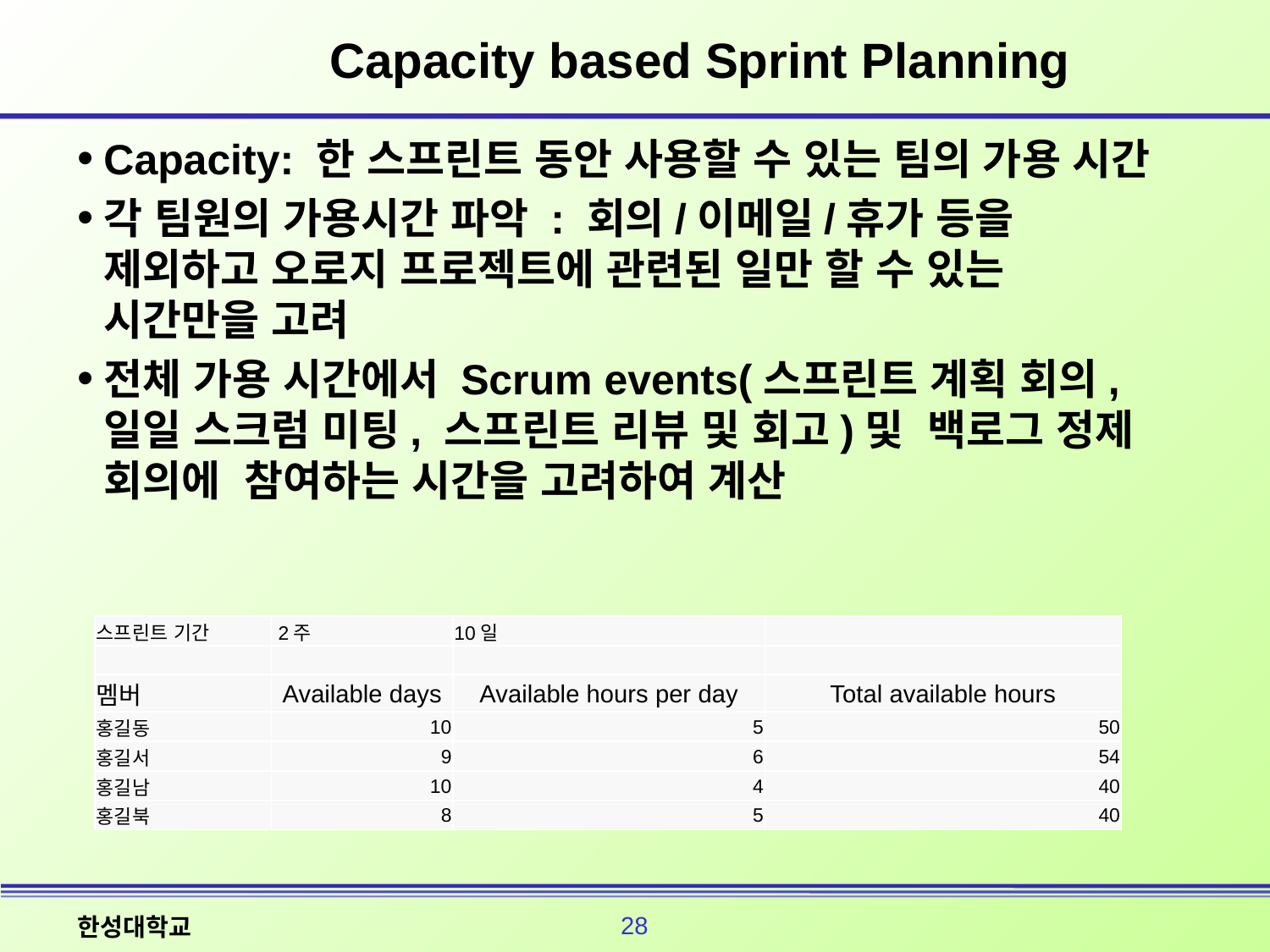

# Capacity based Sprint Planning
Capacity: 한 스프린트 동안 사용할 수 있는 팀의 가용 시간
각 팀원의 가용시간 파악 : 회의/이메일/휴가 등을 제외하고 오로지 프로젝트에 관련된 일만 할 수 있는 시간만을 고려
전체 가용 시간에서 Scrum events(스프린트 계획 회의, 일일 스크럼 미팅, 스프린트 리뷰 및 회고)및  백로그 정제 회의에  참여하는 시간을 고려하여 계산

| 스프린트 기간 | 2주 | 10일 |  |
| --- | --- | --- | --- |
|  |  |  |  |
| 멤버 | Available days | Available hours per day | Total available hours |
| 홍길동 | 10 | 5 | 50 |
| 홍길서 | 9 | 6 | 54 |
| 홍길남 | 10 | 4 | 40 |
| 홍길북 | 8 | 5 | 40 |